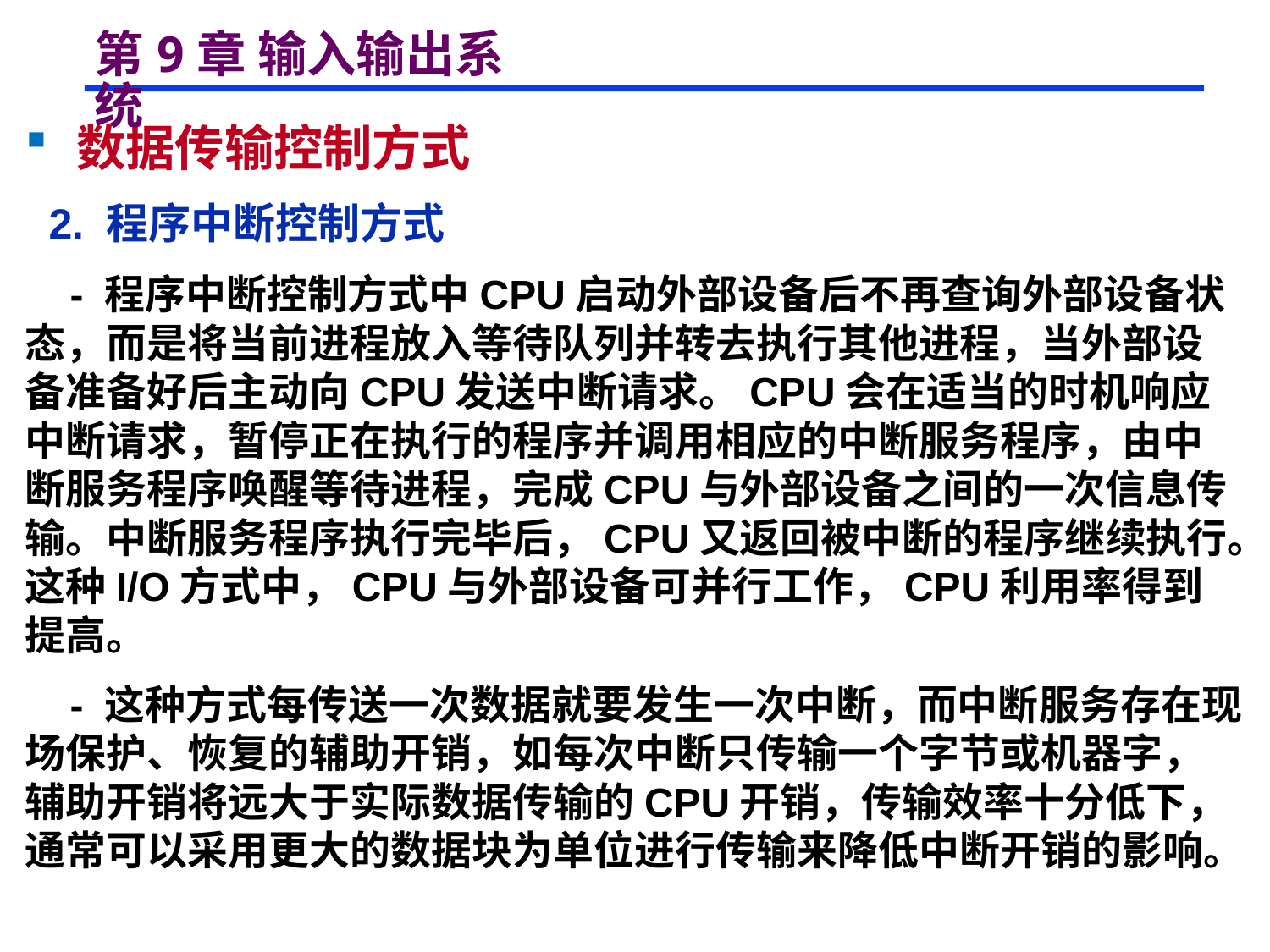

# 第9章 输入输出系统
 数据传输控制方式
  2. 程序中断控制方式
    - 程序中断控制方式中CPU启动外部设备后不再查询外部设备状态，而是将当前进程放入等待队列并转去执行其他进程，当外部设备准备好后主动向CPU发送中断请求。CPU会在适当的时机响应中断请求，暂停正在执行的程序并调用相应的中断服务程序，由中断服务程序唤醒等待进程，完成CPU与外部设备之间的一次信息传输。中断服务程序执行完毕后，CPU又返回被中断的程序继续执行。这种I/O方式中，CPU与外部设备可并行工作，CPU利用率得到提高。
    - 这种方式每传送一次数据就要发生一次中断，而中断服务存在现场保护、恢复的辅助开销，如每次中断只传输一个字节或机器字，辅助开销将远大于实际数据传输的CPU开销，传输效率十分低下，通常可以采用更大的数据块为单位进行传输来降低中断开销的影响。